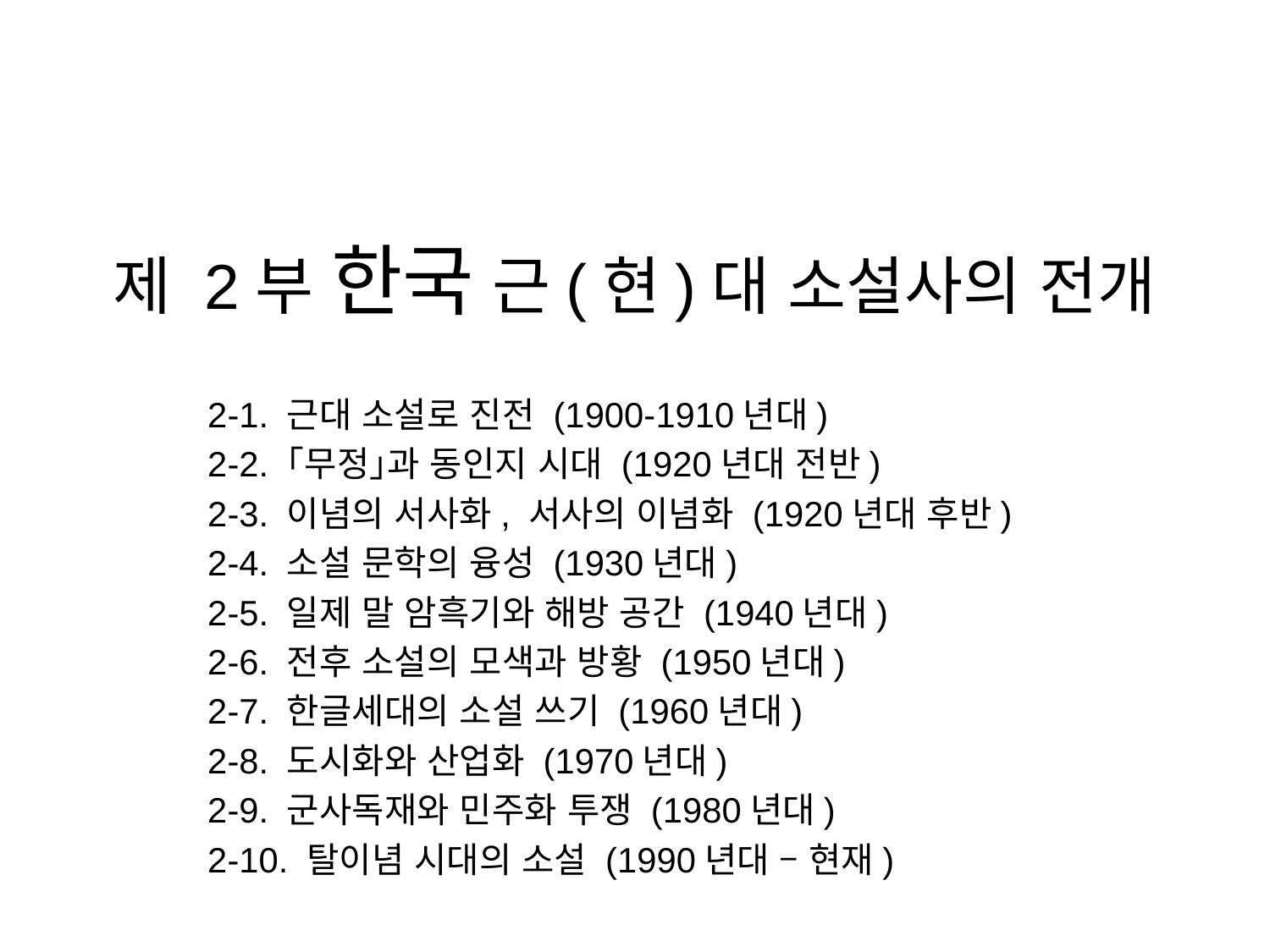

# 제 2부 한국 근(현)대 소설사의 전개
2-1. 근대 소설로 진전 (1900-1910년대)
2-2. ｢무정｣과 동인지 시대 (1920년대 전반)
2-3. 이념의 서사화, 서사의 이념화 (1920년대 후반)
2-4. 소설 문학의 융성 (1930년대)
2-5. 일제 말 암흑기와 해방 공간 (1940년대)
2-6. 전후 소설의 모색과 방황 (1950년대)
2-7. 한글세대의 소설 쓰기 (1960년대)
2-8. 도시화와 산업화 (1970년대)
2-9. 군사독재와 민주화 투쟁 (1980년대)
2-10. 탈이념 시대의 소설 (1990년대 – 현재)